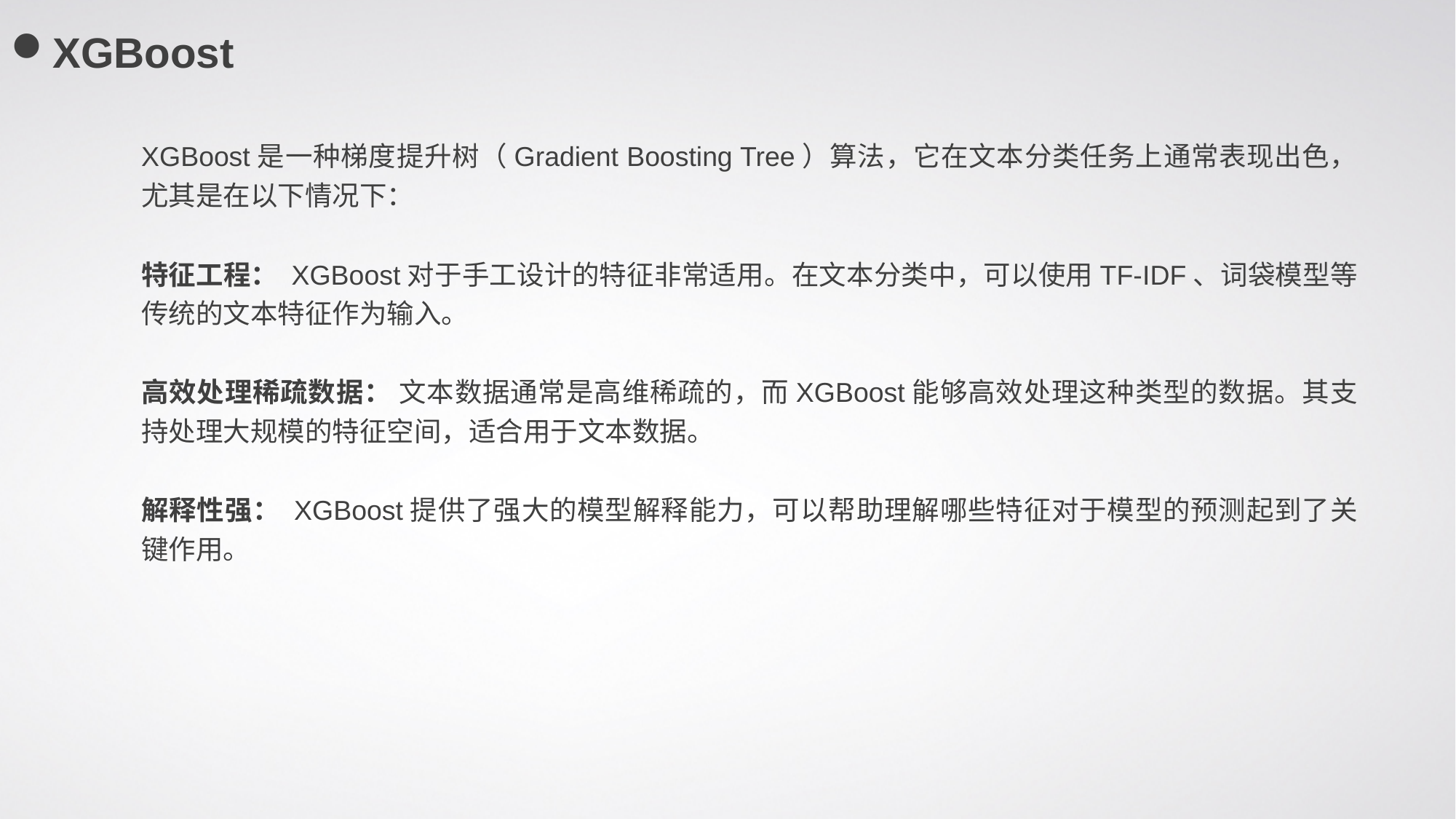

XGBoost
XGBoost是一种梯度提升树（Gradient Boosting Tree）算法，它在文本分类任务上通常表现出色，尤其是在以下情况下：

特征工程： XGBoost对于手工设计的特征非常适用。在文本分类中，可以使用TF-IDF、词袋模型等传统的文本特征作为输入。

高效处理稀疏数据： 文本数据通常是高维稀疏的，而XGBoost能够高效处理这种类型的数据。其支持处理大规模的特征空间，适合用于文本数据。

解释性强： XGBoost提供了强大的模型解释能力，可以帮助理解哪些特征对于模型的预测起到了关键作用。